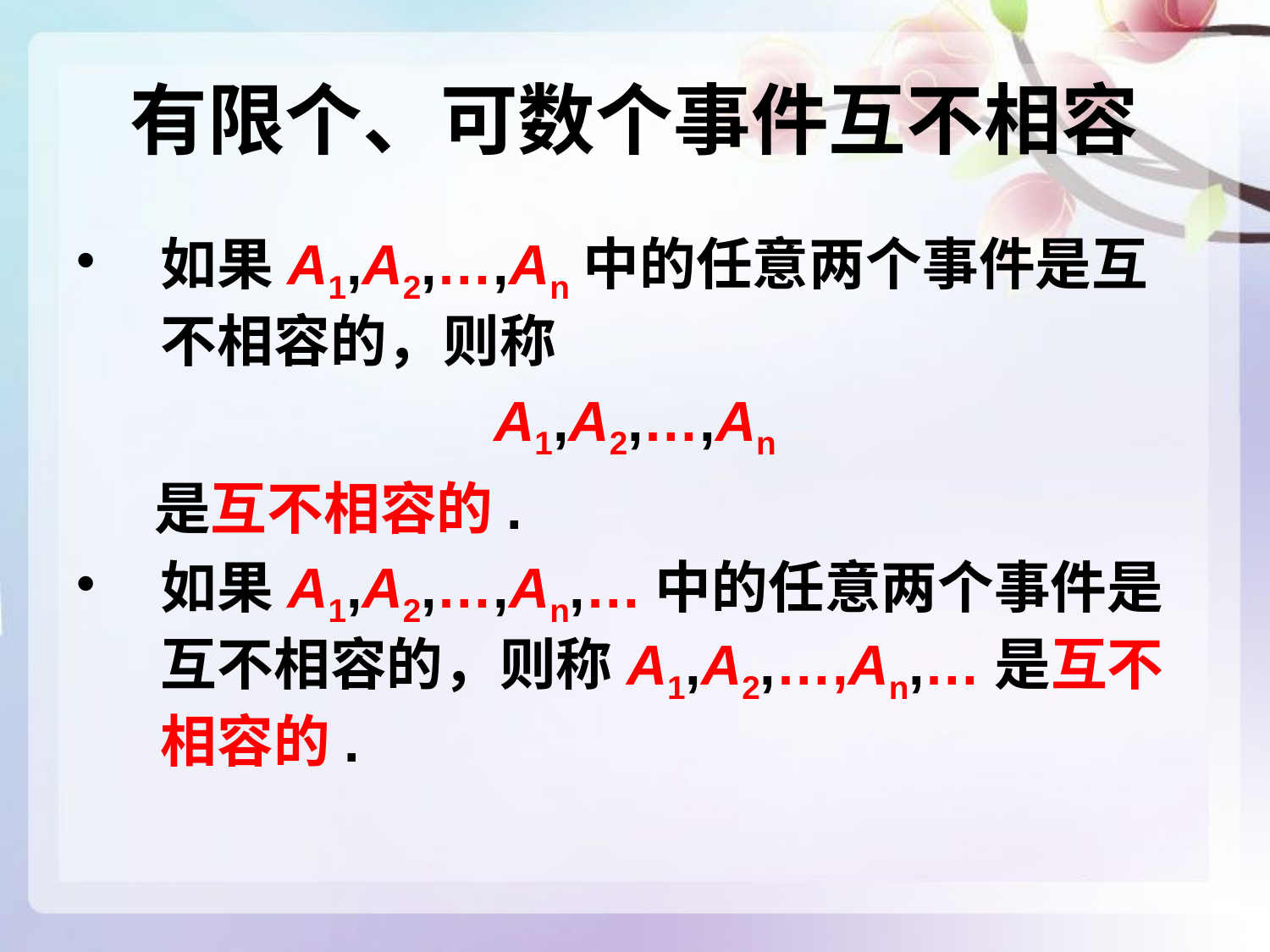

# 有限个、可数个事件互不相容
如果A1,A2,…,An中的任意两个事件是互不相容的，则称
A1,A2,…,An
     是互不相容的.
如果A1,A2,…,An,…中的任意两个事件是互不相容的，则称A1,A2,…,An,…是互不相容的.